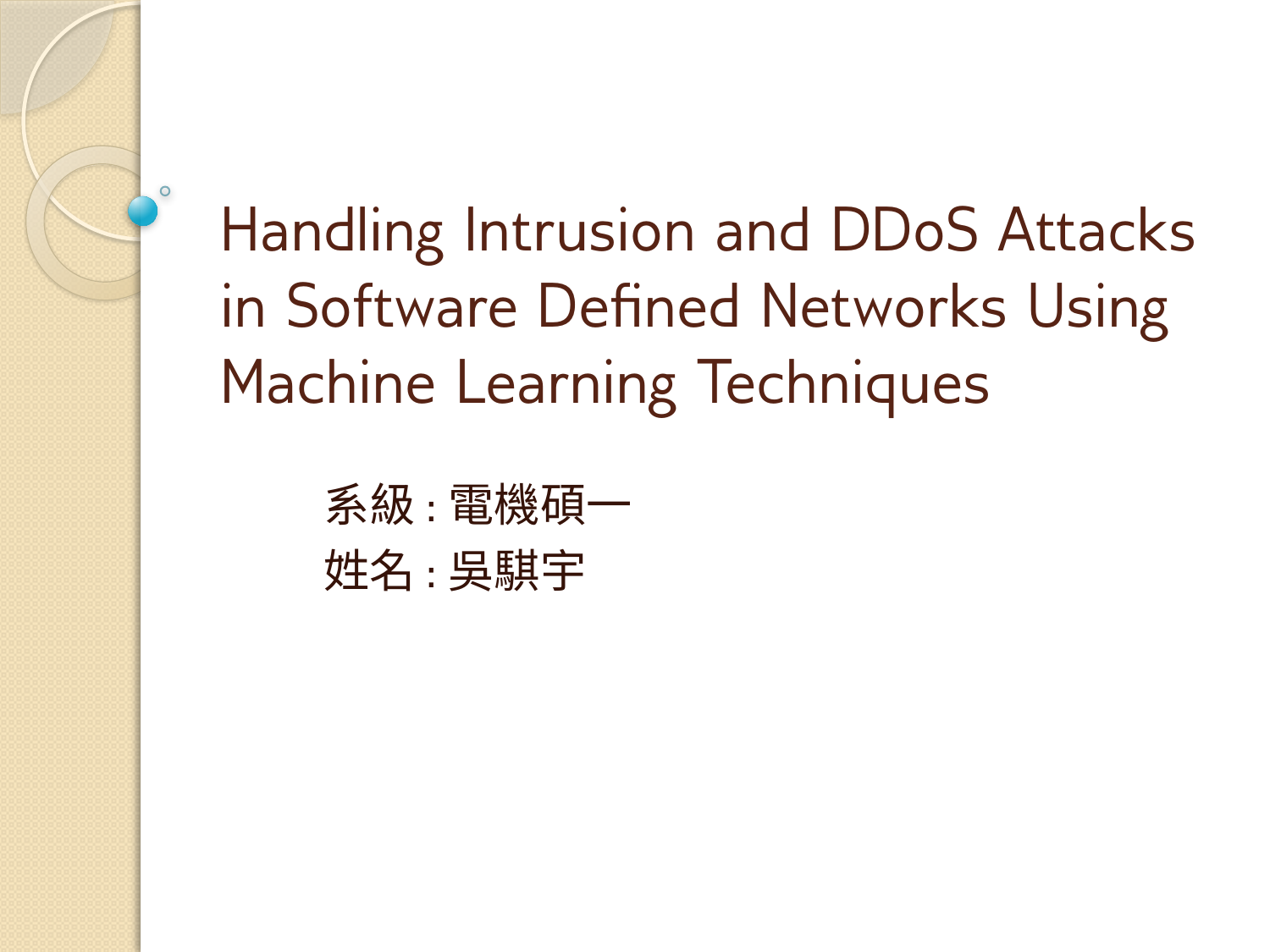

# Handling Intrusion and DDoS Attacks in Software Defined Networks Using Machine Learning Techniques
系級:電機碩一
姓名:吳騏宇